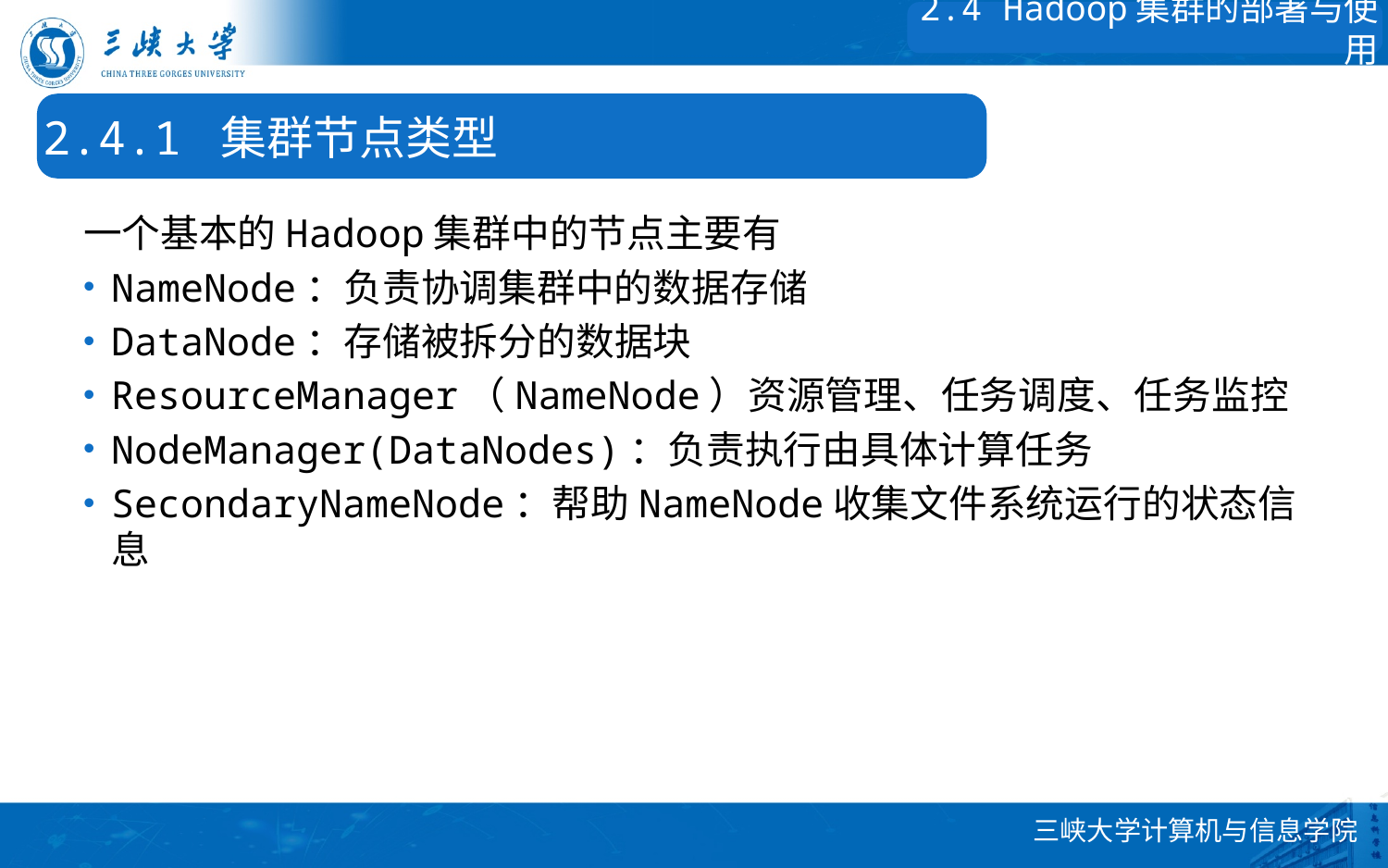

2.4 Hadoop集群的部署与使用
2.4.1 集群节点类型
一个基本的Hadoop集群中的节点主要有
NameNode：负责协调集群中的数据存储
DataNode：存储被拆分的数据块
ResourceManager（NameNode）资源管理、任务调度、任务监控
NodeManager(DataNodes)：负责执行由具体计算任务
SecondaryNameNode：帮助NameNode收集文件系统运行的状态信息